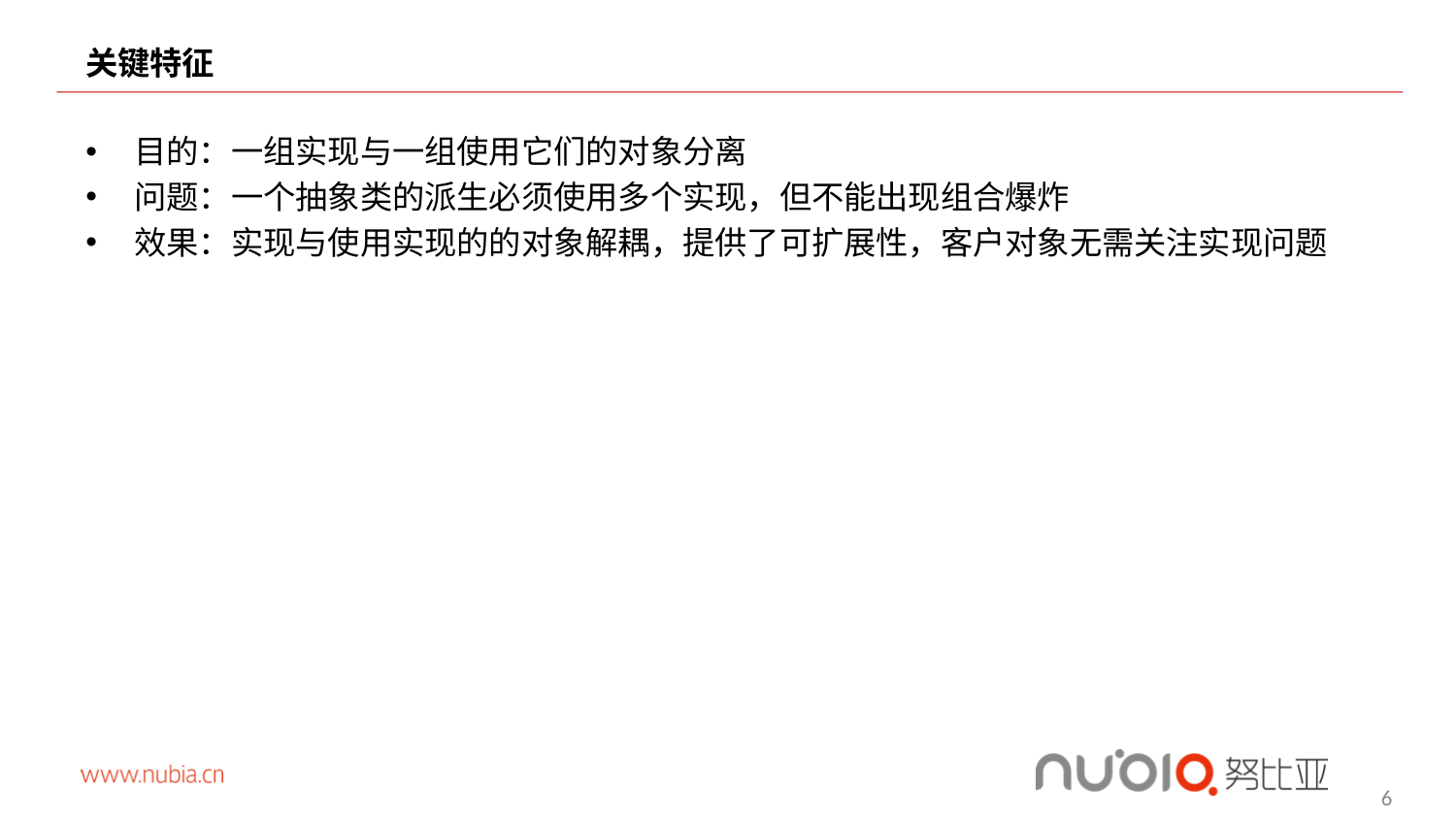

# 关键特征
目的：一组实现与一组使用它们的对象分离
问题：一个抽象类的派生必须使用多个实现，但不能出现组合爆炸
效果：实现与使用实现的的对象解耦，提供了可扩展性，客户对象无需关注实现问题
6